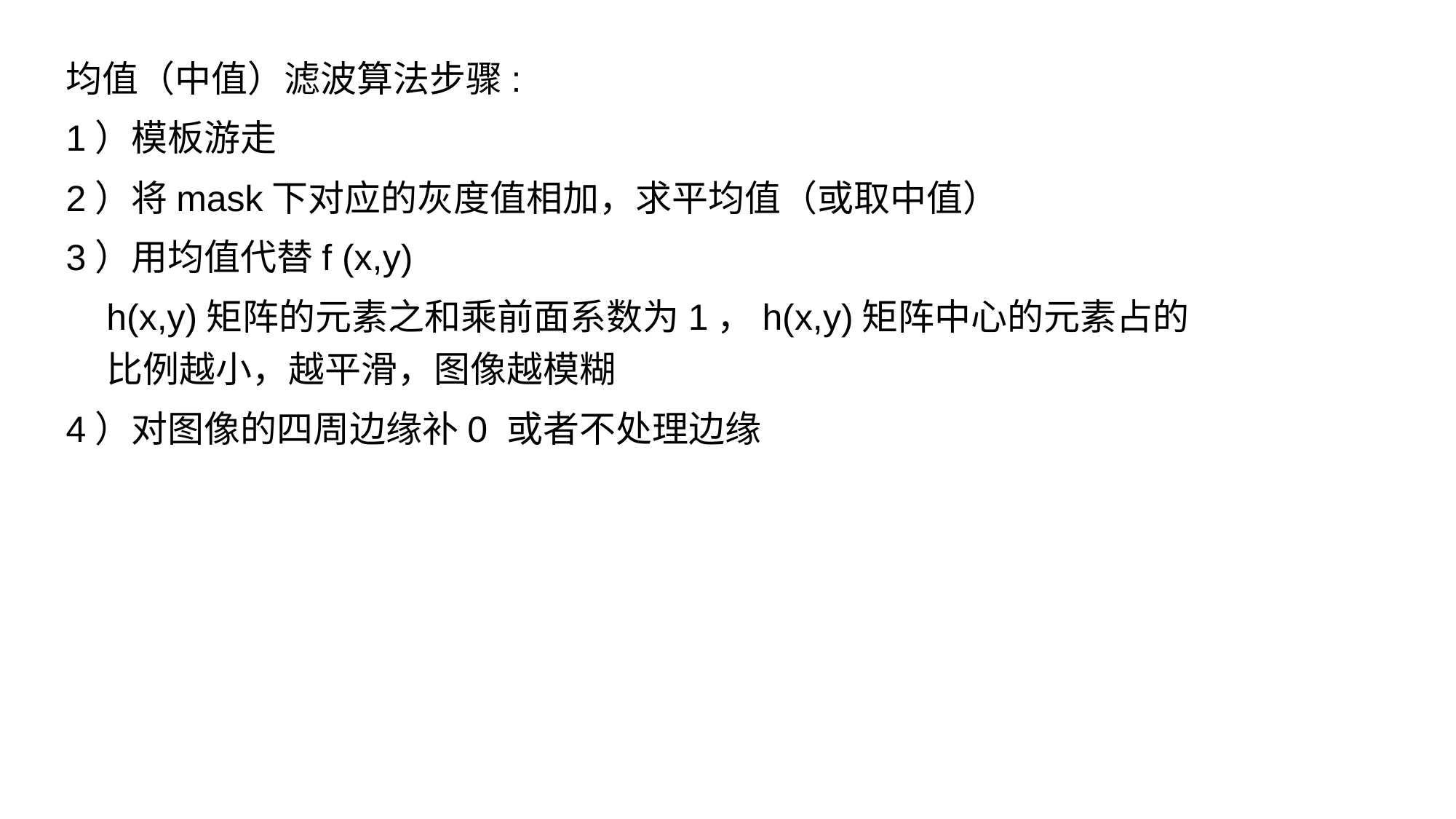

均值（中值）滤波算法步骤:
1）模板游走
2）将mask下对应的灰度值相加，求平均值（或取中值）
3）用均值代替f (x,y)
    h(x,y)矩阵的元素之和乘前面系数为1，h(x,y)矩阵中心的元素占的比例越小，越平滑，图像越模糊
4）对图像的四周边缘补0 或者不处理边缘